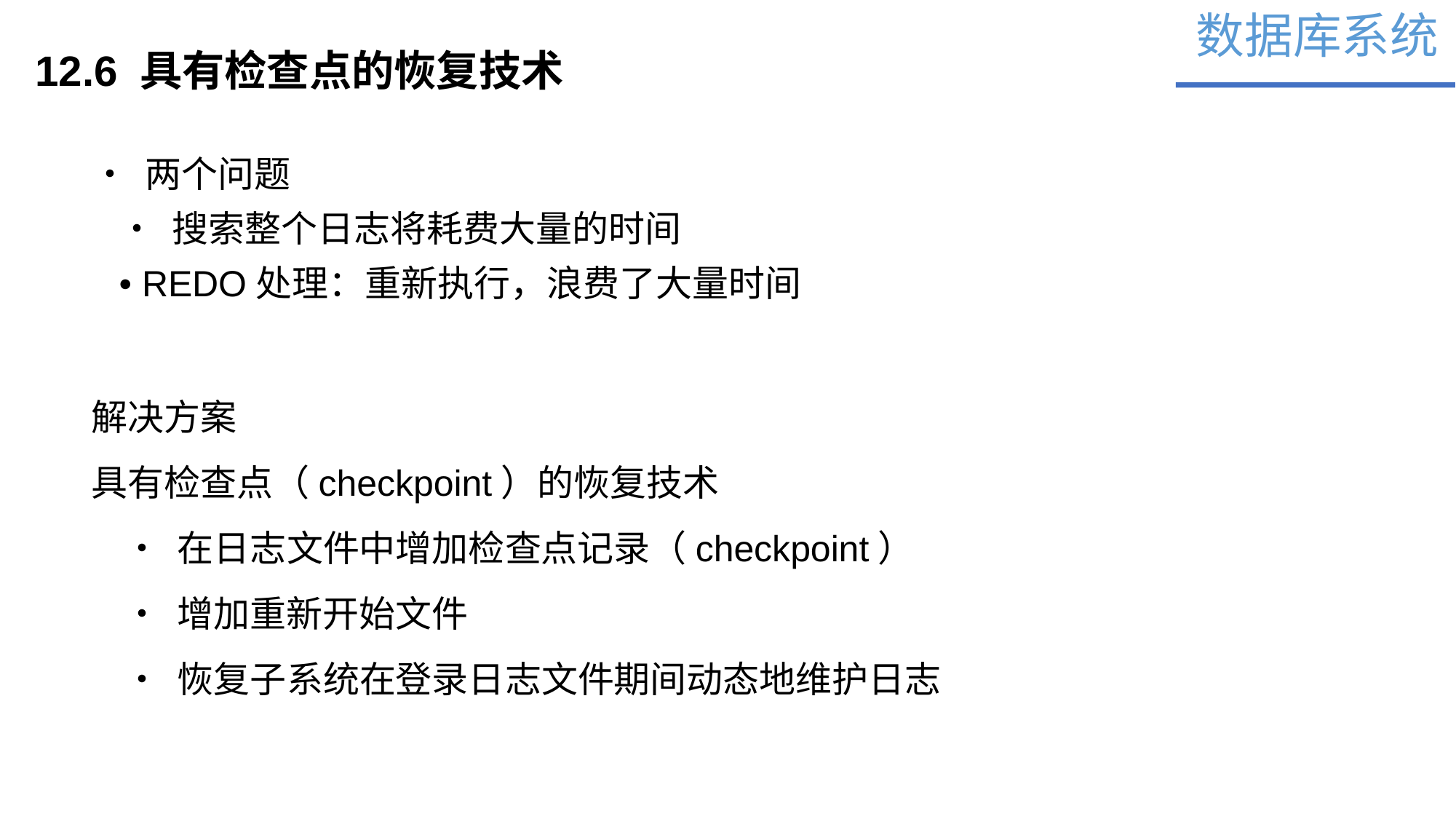

数据库系统
12.6 具有检查点的恢复技术

• 两个问题
	• 搜索整个日志将耗费大量的时间
	• REDO处理：重新执行，浪费了大量时间
解决方案
具有检查点（checkpoint）的恢复技术
    • 在日志文件中增加检查点记录（checkpoint）
    • 增加重新开始文件
    • 恢复子系统在登录日志文件期间动态地维护日志